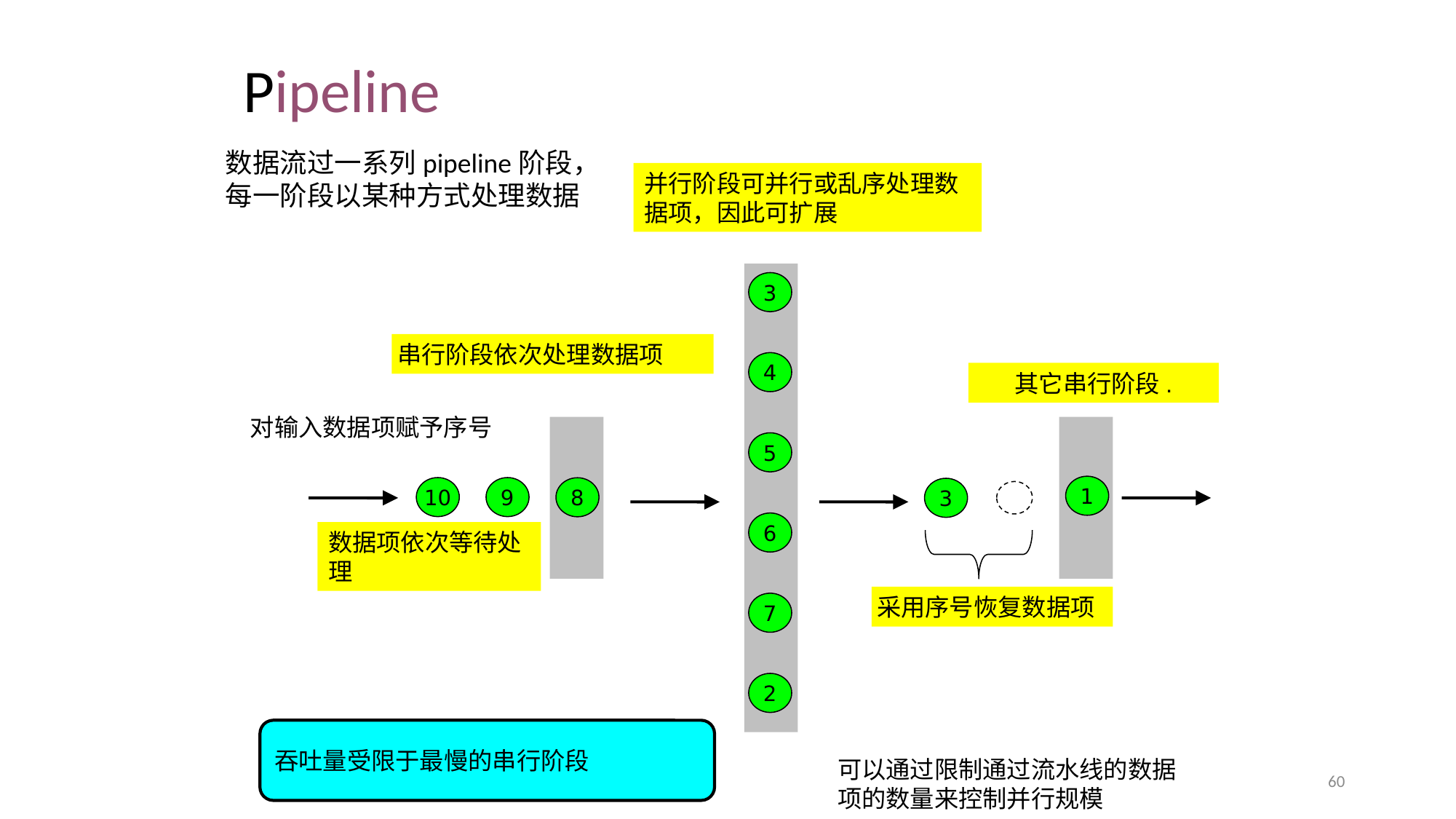

# Pipeline
数据流过一系列pipeline阶段，每一阶段以某种方式处理数据
并行阶段可并行或乱序处理数据项，因此可扩展

3
串行阶段依次处理数据项

4
其它串行阶段.
对输入数据项赋予序号

5

1

10

9

8

3

6
数据项依次等待处理
采用序号恢复数据项

7

2
吞吐量受限于最慢的串行阶段
可以通过限制通过流水线的数据项的数量来控制并行规模
60